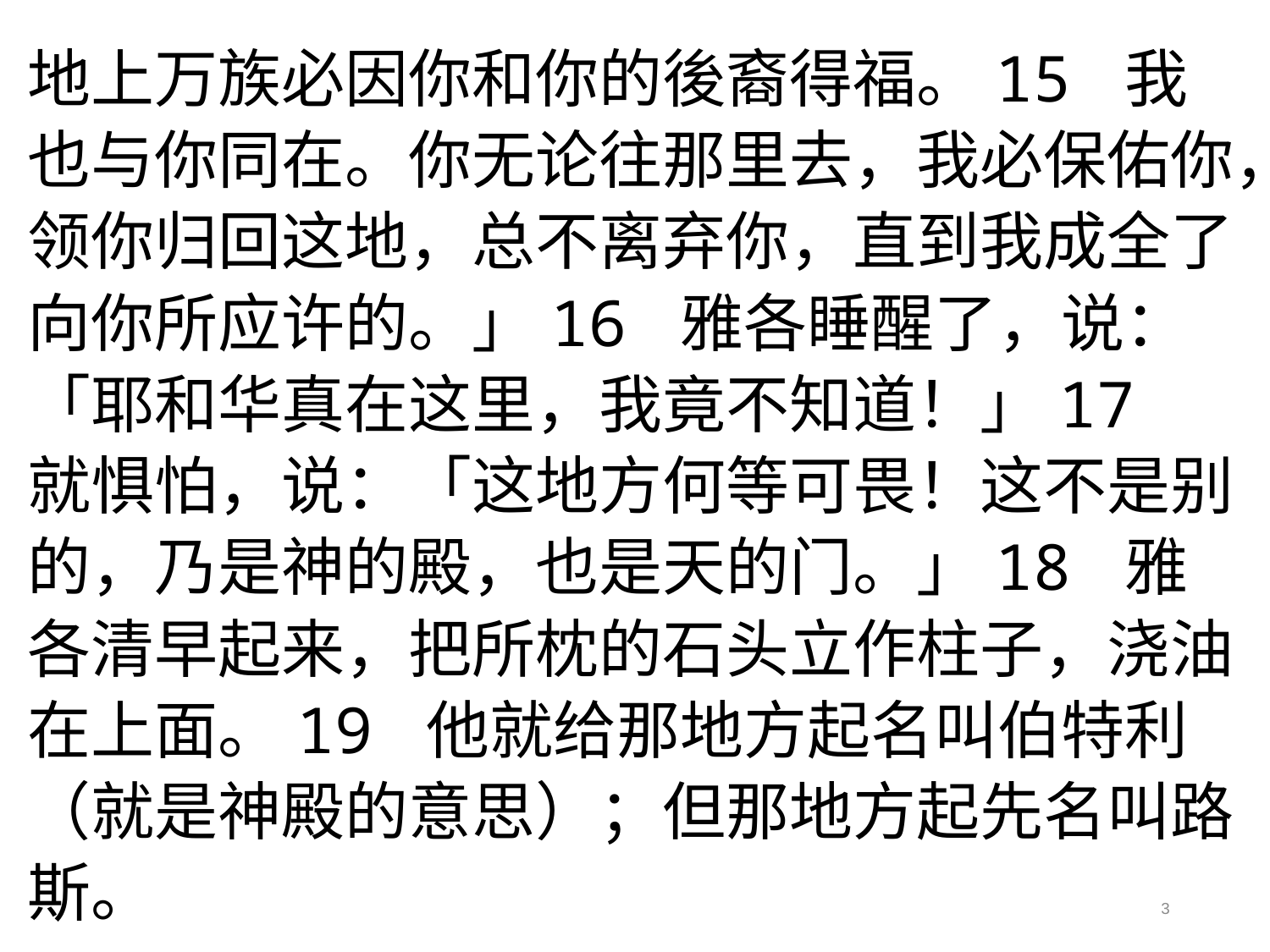

地上万族必因你和你的後裔得福。15 我也与你同在。你无论往那里去，我必保佑你，领你归回这地，总不离弃你，直到我成全了向你所应许的。」16 雅各睡醒了，说：「耶和华真在这里，我竟不知道！」17 就惧怕，说：「这地方何等可畏！这不是别的，乃是神的殿，也是天的门。」18 雅各清早起来，把所枕的石头立作柱子，浇油在上面。19 他就给那地方起名叫伯特利（就是神殿的意思）；但那地方起先名叫路斯。
3